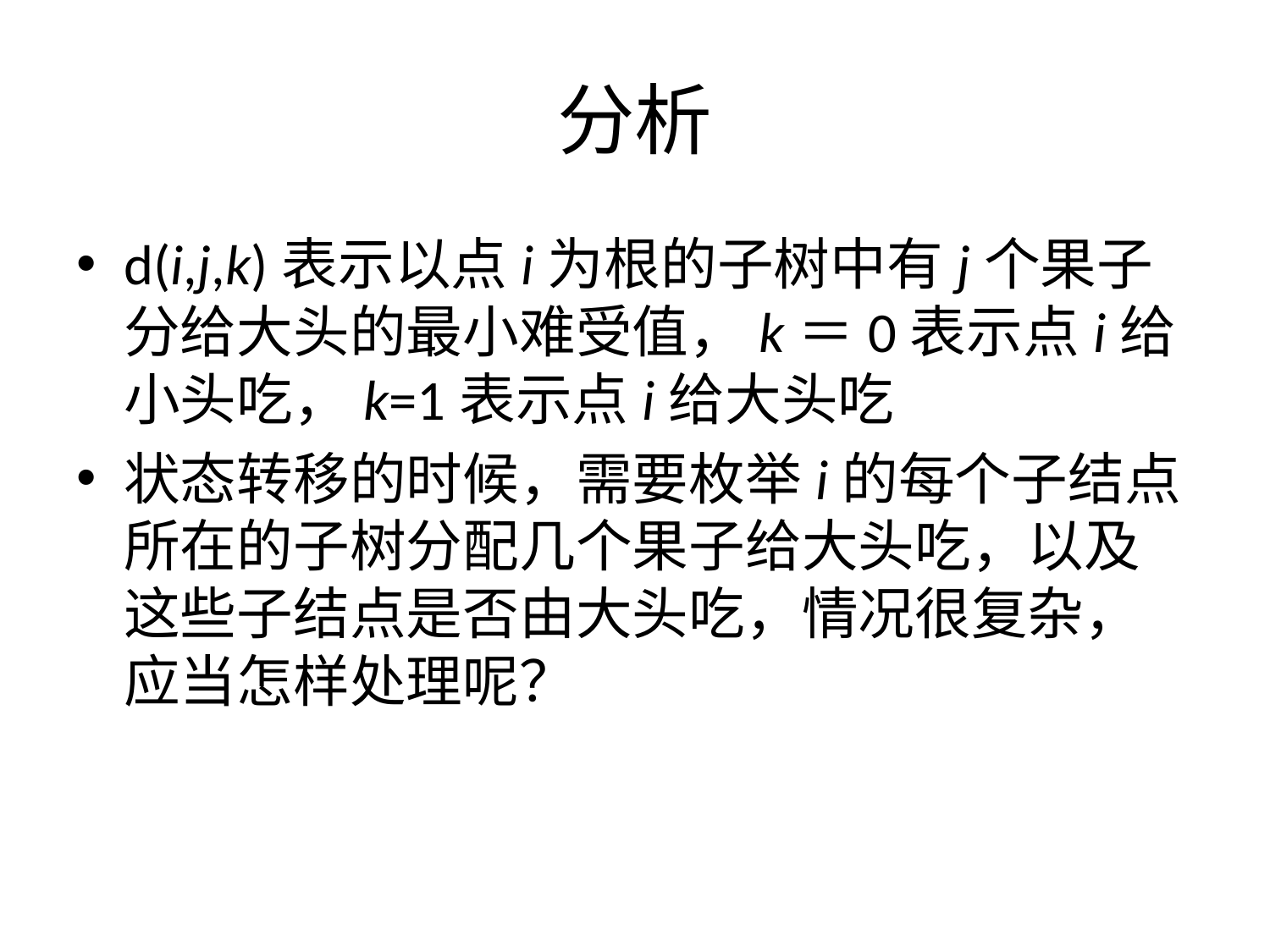

# 分析
d(i,j,k)表示以点i为根的子树中有j个果子分给大头的最小难受值，k＝0表示点i给小头吃，k=1表示点i给大头吃
状态转移的时候，需要枚举i的每个子结点所在的子树分配几个果子给大头吃，以及这些子结点是否由大头吃，情况很复杂，应当怎样处理呢？